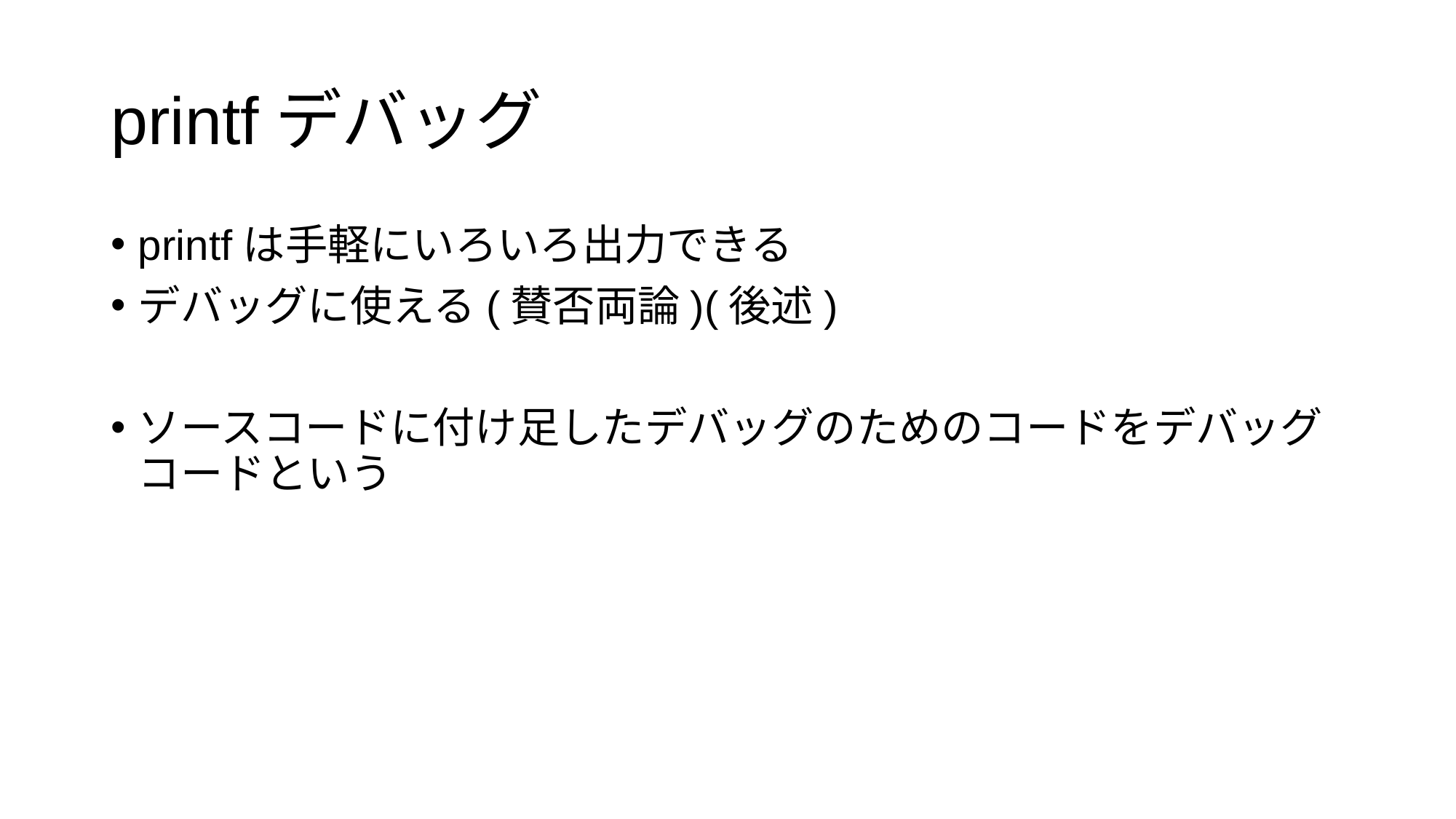

# printfデバッグ
printfは手軽にいろいろ出力できる
デバッグに使える(賛否両論)(後述)

ソースコードに付け足したデバッグのためのコードをデバッグコードという